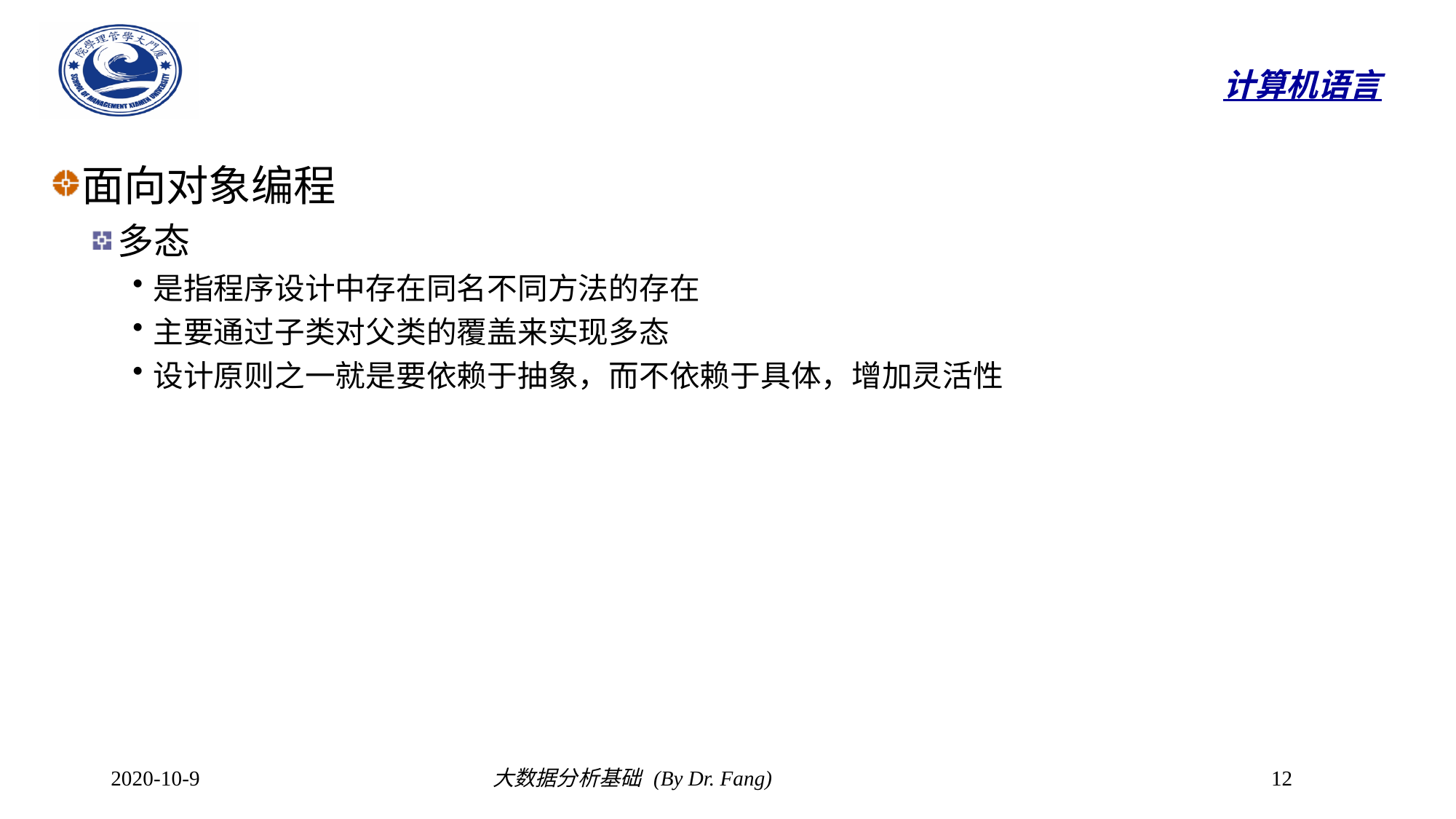

# 计算机语言
面向对象编程
多态
是指程序设计中存在同名不同方法的存在
主要通过子类对父类的覆盖来实现多态
设计原则之一就是要依赖于抽象，而不依赖于具体，增加灵活性
2020-10-9
大数据分析基础 (By Dr. Fang)
12